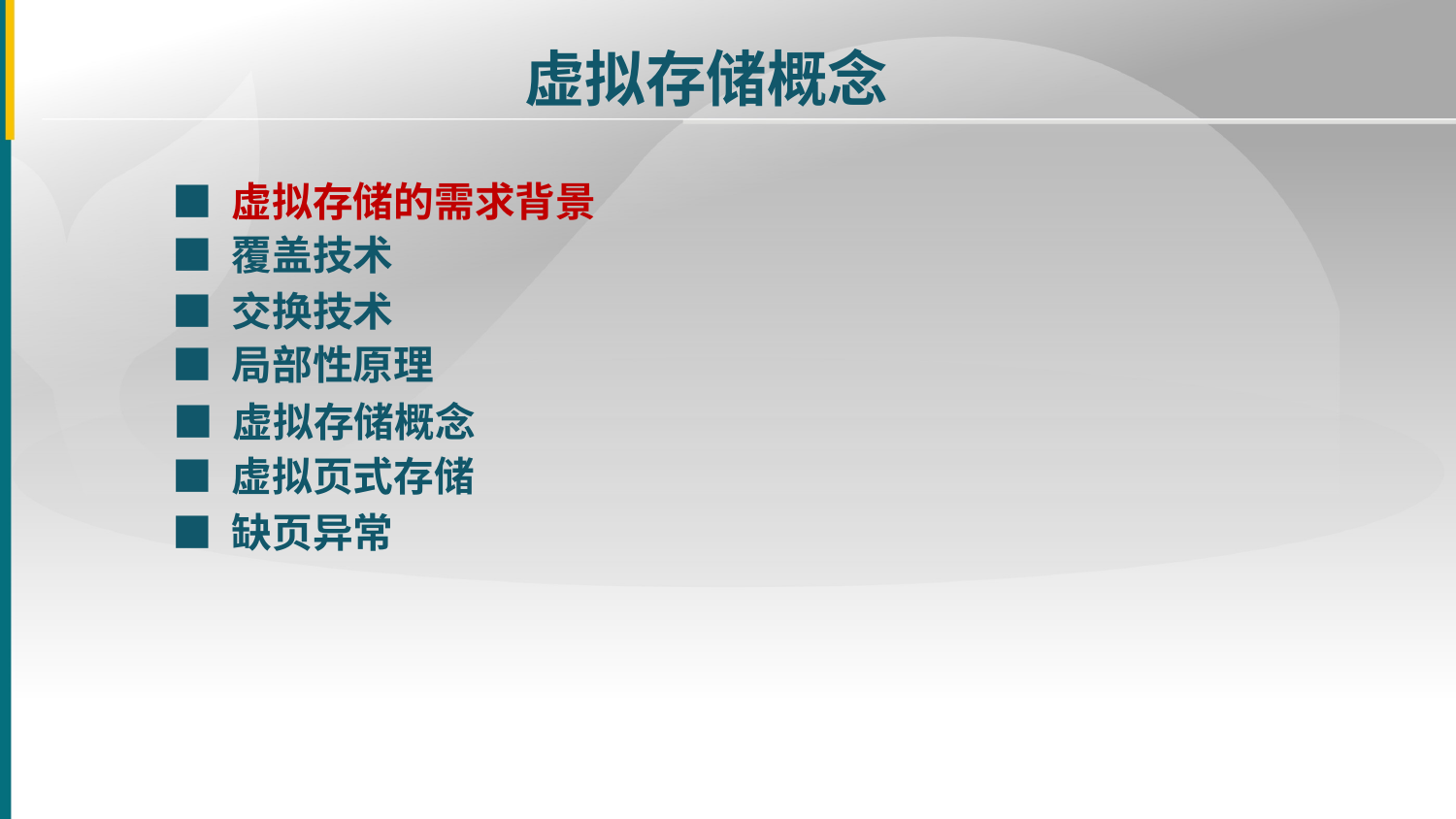

虚拟存储概念
■ 虚拟存储的需求背景
■ 覆盖技术
■ 交换技术
■ 局部性原理
■ 虚拟存储概念
■ 虚拟页式存储
■ 缺页异常